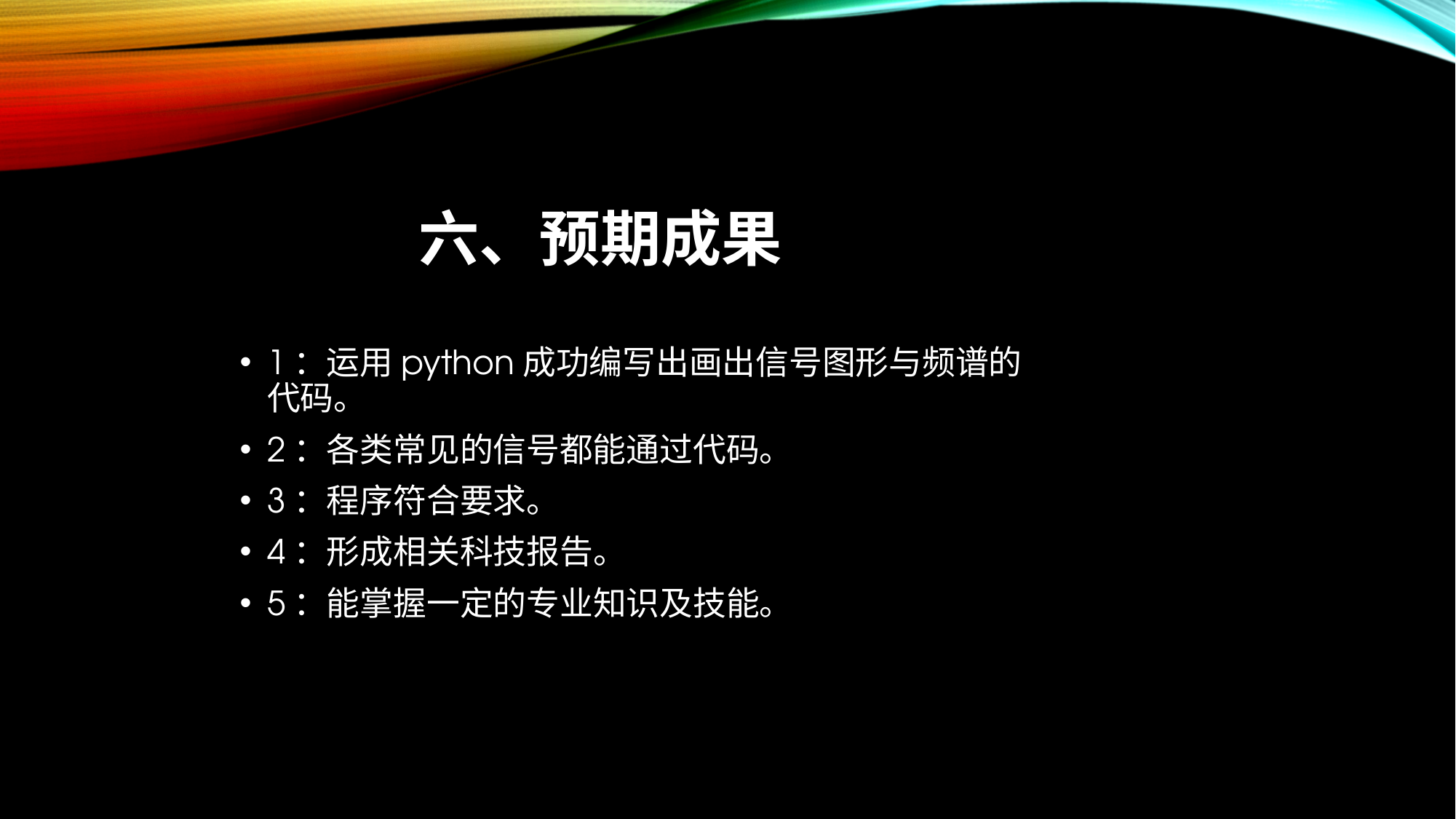

六、预期成果
1：运用python成功编写出画出信号图形与频谱的代码。
2：各类常见的信号都能通过代码。
3：程序符合要求。
4：形成相关科技报告。
5：能掌握一定的专业知识及技能。